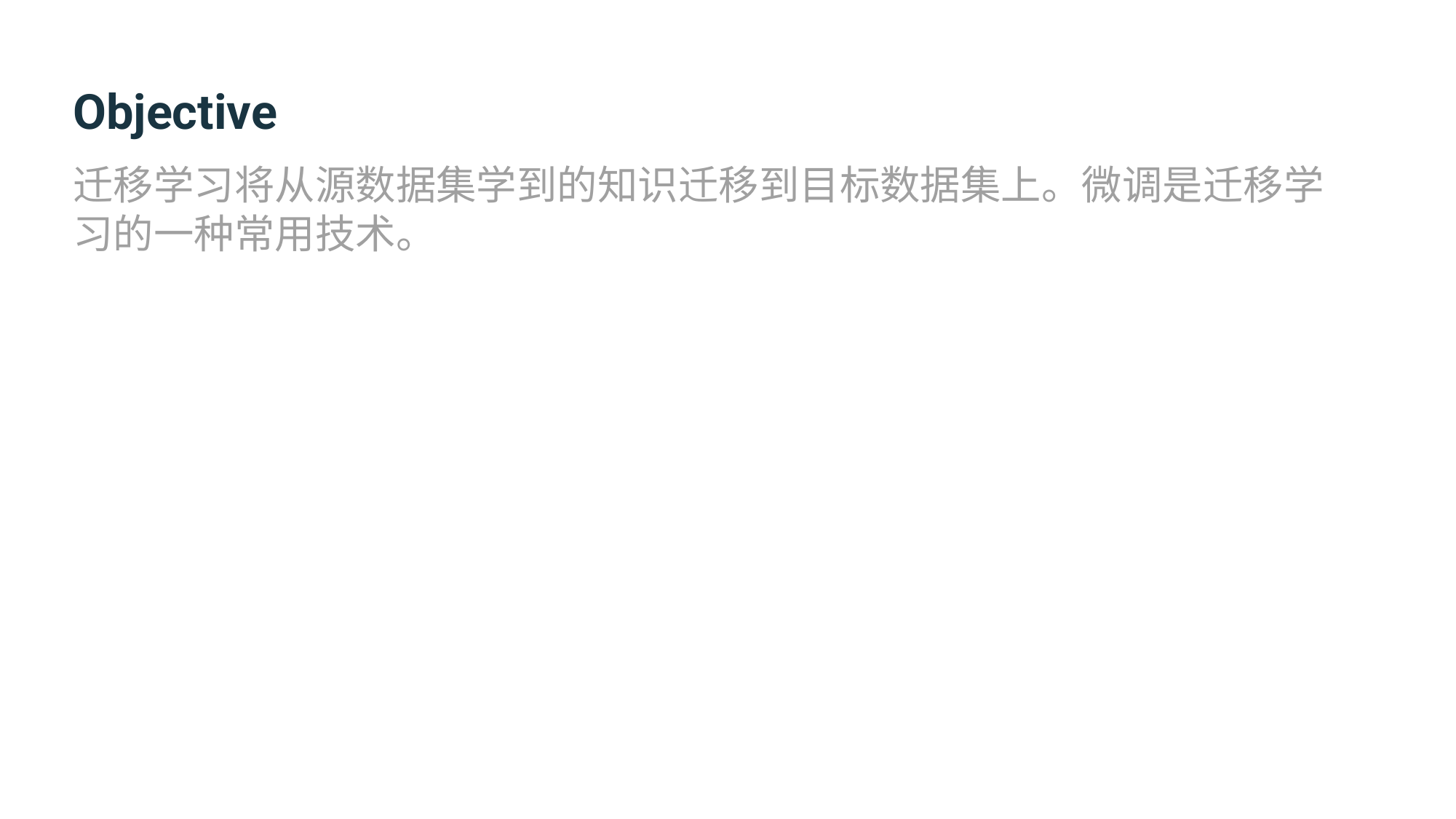

# Objective

迁移学习将从源数据集学到的知识迁移到目标数据集上。微调是迁移学习的一种常用技术。